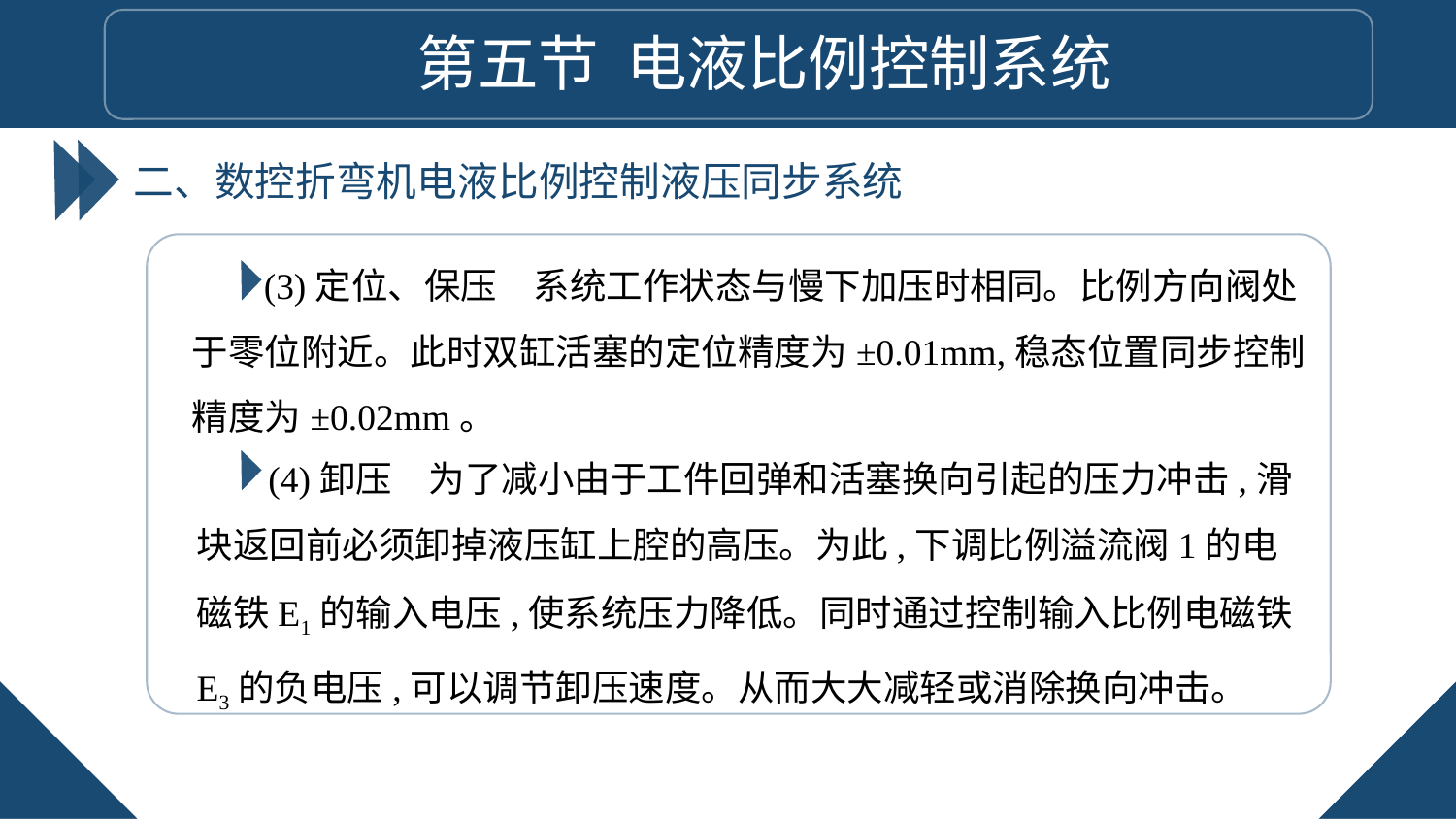

第五节  电液比例控制系统

二、数控折弯机电液比例控制液压同步系统

(3)定位、保压　系统工作状态与慢下加压时相同。比例方向阀处于零位附近。此时双缸活塞的定位精度为±0.01mm,稳态位置同步控制精度为±0.02mm。

(4)卸压　为了减小由于工件回弹和活塞换向引起的压力冲击,滑块返回前必须卸掉液压缸上腔的高压。为此,下调比例溢流阀1的电磁铁E1的输入电压,使系统压力降低。同时通过控制输入比例电磁铁E3的负电压,可以调节卸压速度。从而大大减轻或消除换向冲击。